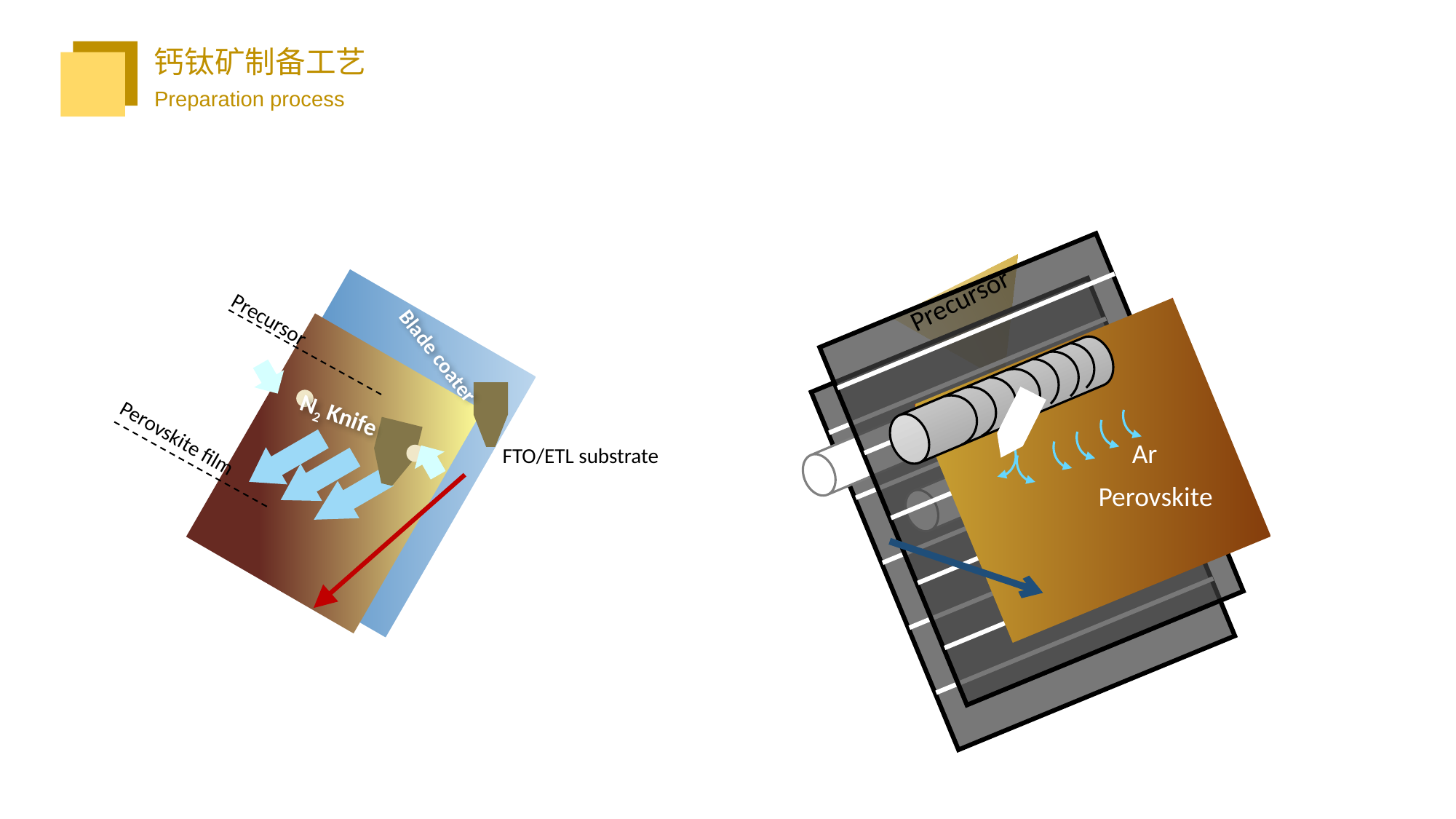

钙钛矿制备工艺

 Preparation process
Precursor

Ar

Perovskite
Precursor
Blade coater

N2 Knife

Perovskite film

FTO/ETL substrate